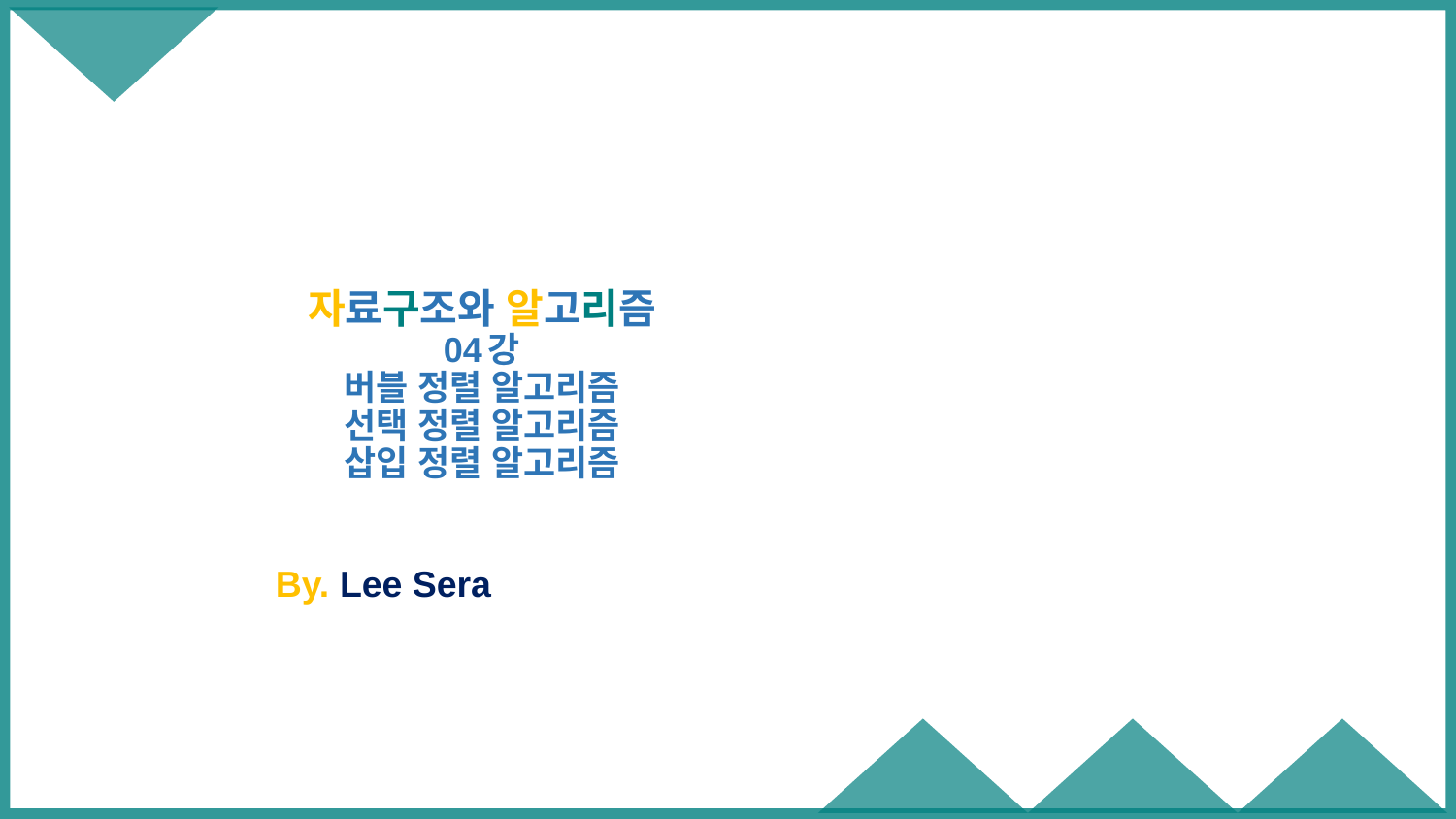

# 자료구조와 알고리즘 04강 버블 정렬 알고리즘 선택 정렬 알고리즘 삽입 정렬 알고리즘
By. Lee Sera